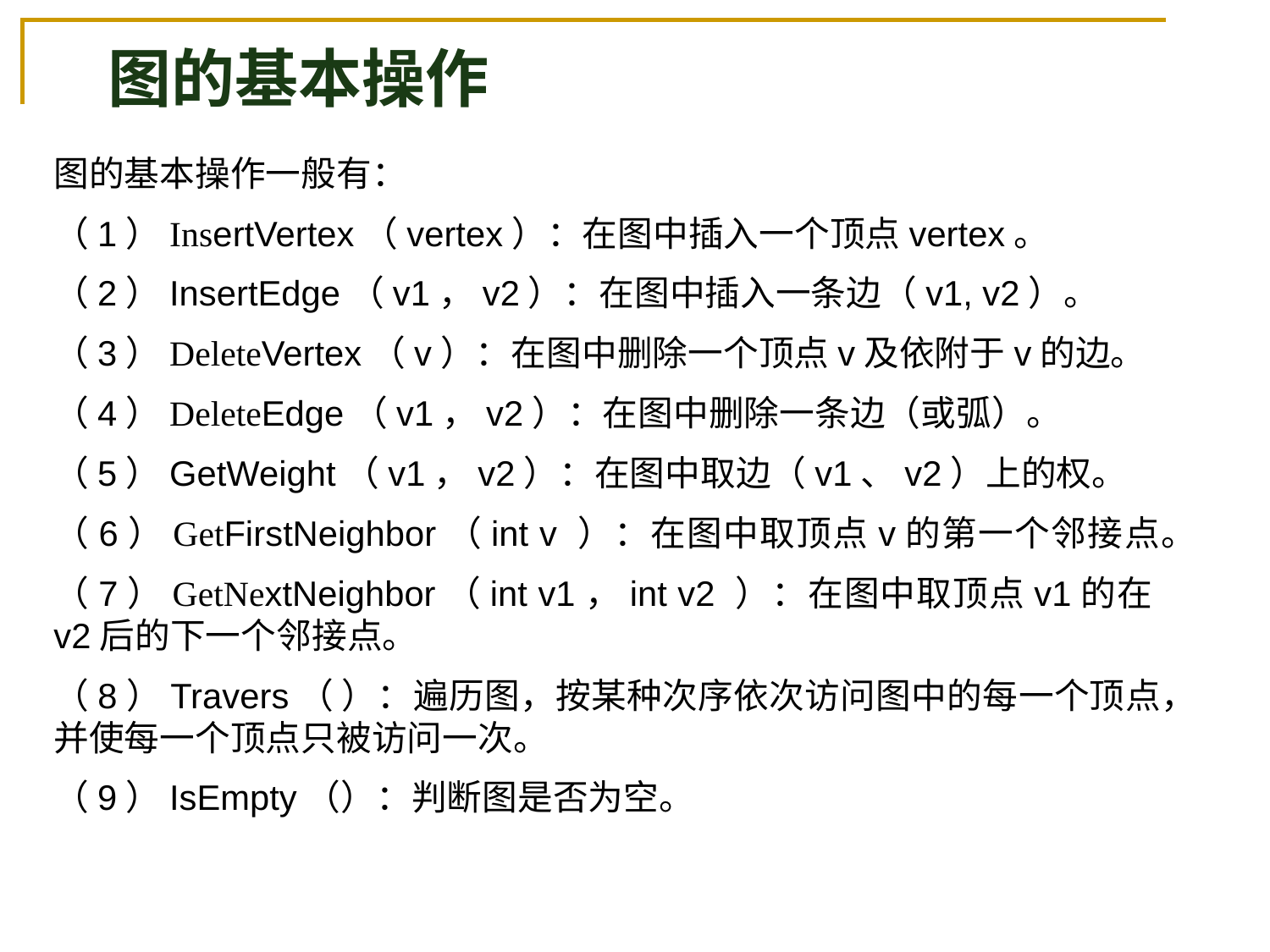

图的基本操作
图的基本操作一般有：
（1）InsertVertex（vertex）：在图中插入一个顶点vertex。
（2）InsertEdge（v1，v2）：在图中插入一条边（v1, v2）。
（3）DeleteVertex（v）：在图中删除一个顶点v及依附于v的边。
（4）DeleteEdge（v1，v2）：在图中删除一条边（或弧）。
（5）GetWeight（v1，v2）：在图中取边（v1、v2）上的权。
（6）GetFirstNeighbor（int v ）：在图中取顶点v的第一个邻接点。
（7）GetNextNeighbor（int v1，int v2 ）：在图中取顶点v1的在v2后的下一个邻接点。
（8）Travers（ ）：遍历图，按某种次序依次访问图中的每一个顶点，并使每一个顶点只被访问一次。
（9）IsEmpty（）：判断图是否为空。